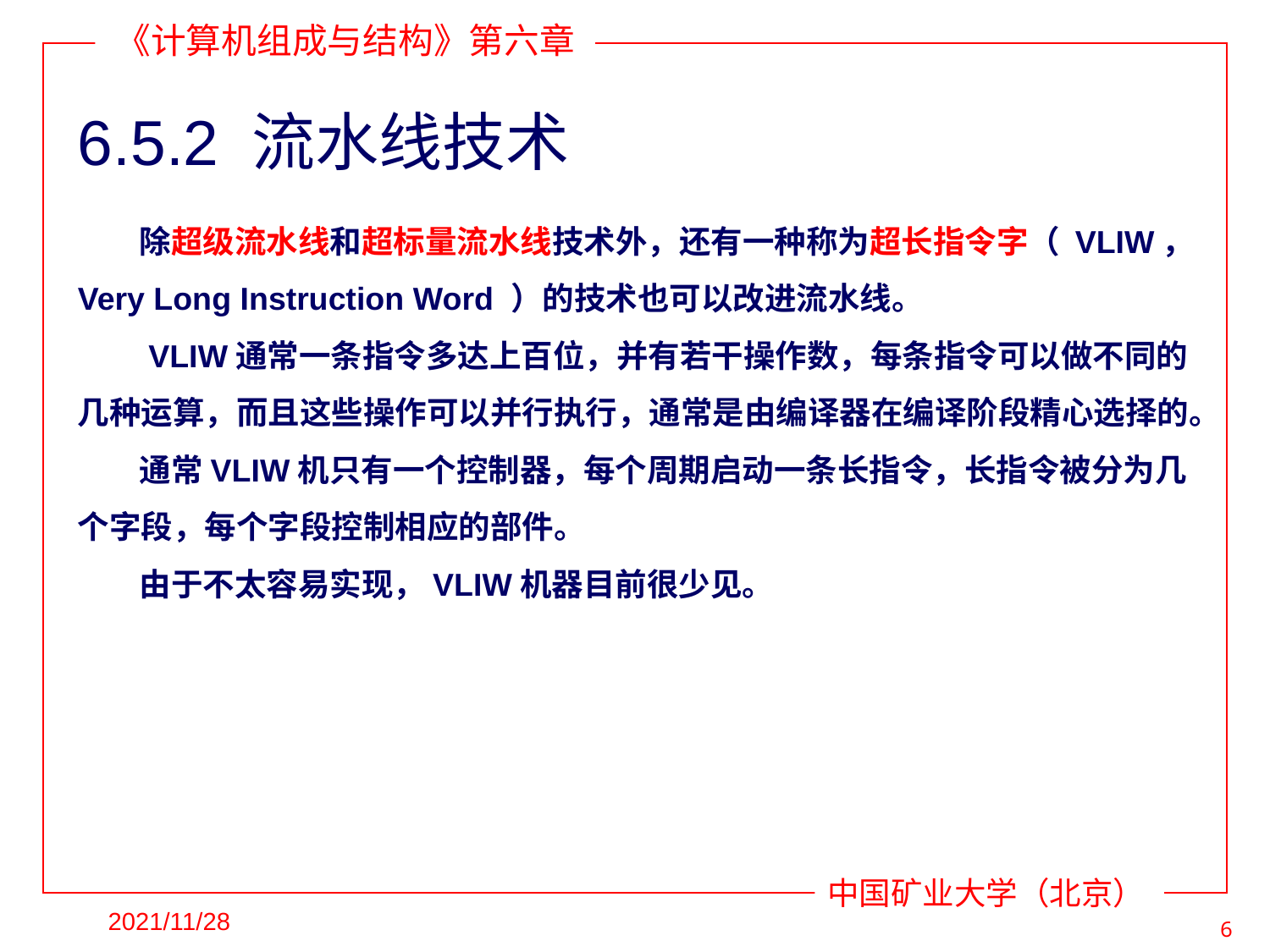

# 6.5.2 流水线技术
除超级流水线和超标量流水线技术外，还有一种称为超长指令字（ VLIW，Very Long Instruction Word ）的技术也可以改进流水线。
 VLIW通常一条指令多达上百位，并有若干操作数，每条指令可以做不同的几种运算，而且这些操作可以并行执行，通常是由编译器在编译阶段精心选择的。
通常VLIW机只有一个控制器，每个周期启动一条长指令，长指令被分为几个字段，每个字段控制相应的部件。
由于不太容易实现，VLIW机器目前很少见。
2021/11/28